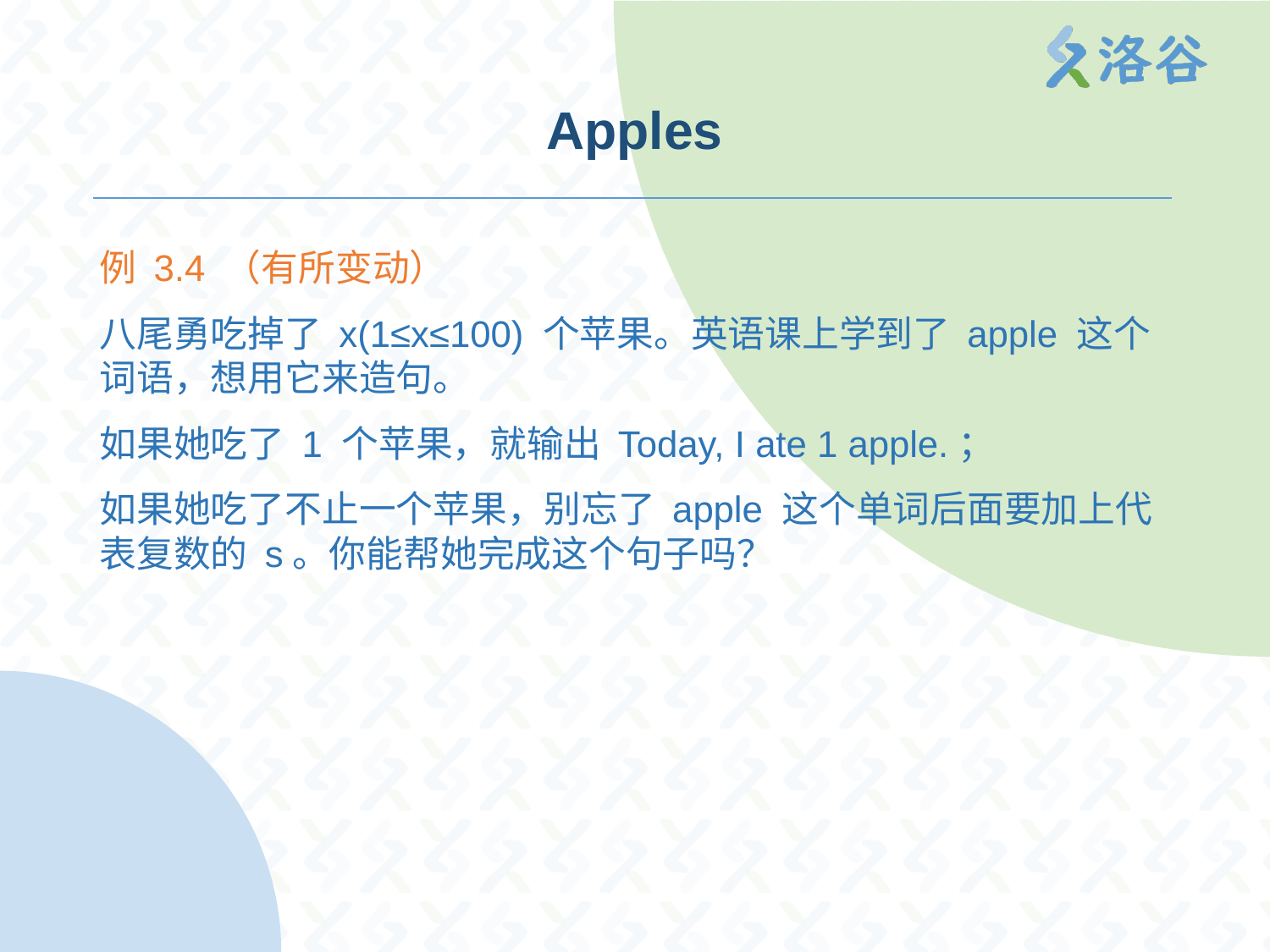

# Apples
例 3.4 （有所变动）
八尾勇吃掉了 x(1≤x≤100) 个苹果。英语课上学到了 apple 这个词语，想用它来造句。
如果她吃了 1 个苹果，就输出 Today, I ate 1 apple.；
如果她吃了不止一个苹果，别忘了 apple 这个单词后面要加上代表复数的 s。你能帮她完成这个句子吗？